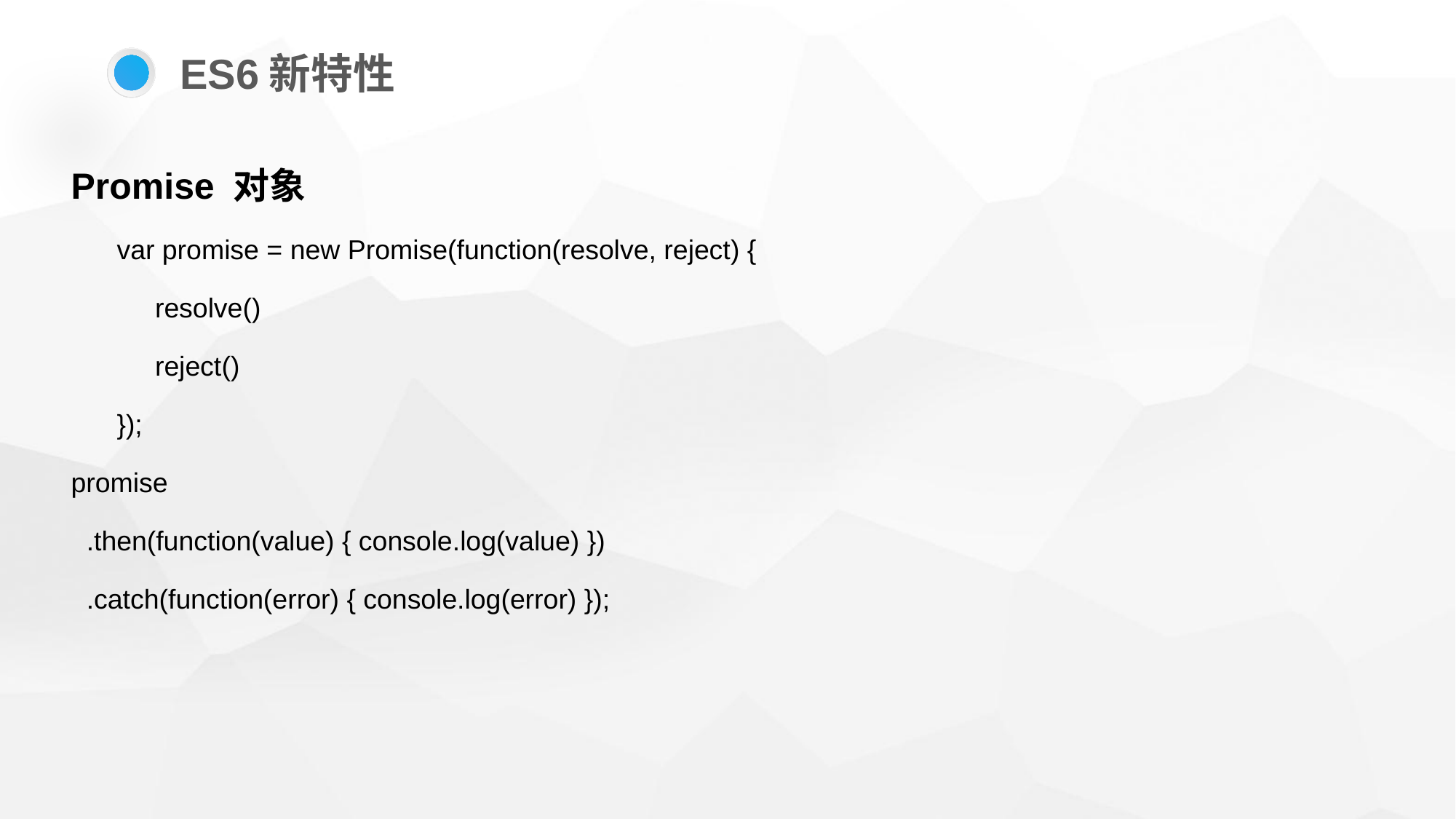

ES6新特性

Promise 对象
      var promise = new Promise(function(resolve, reject) {
           resolve()
           reject()
      });
promise
  .then(function(value) { console.log(value) })
  .catch(function(error) { console.log(error) });